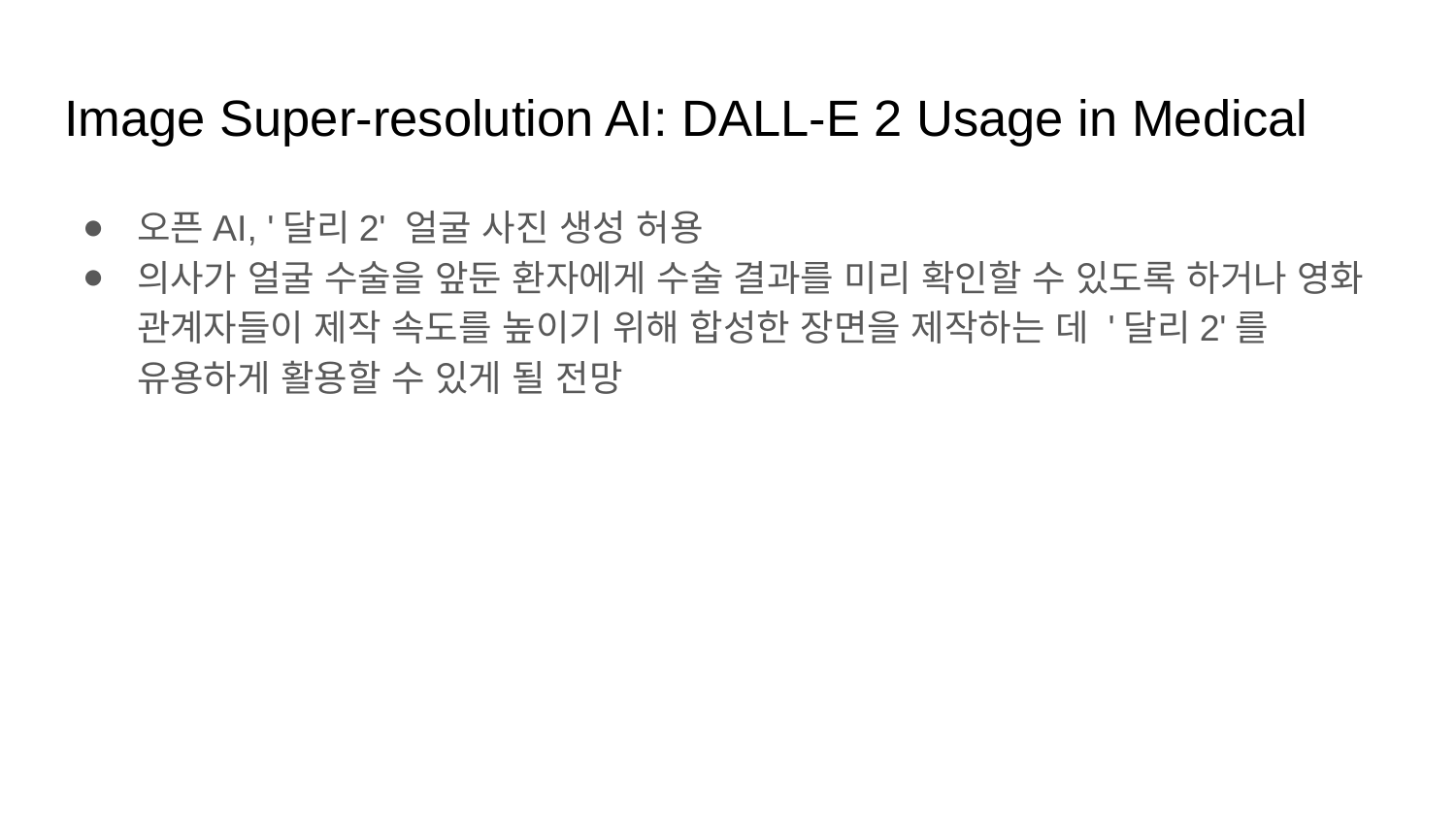

# Image Super-resolution AI: DALL-E 2 Usage in Medical
오픈AI, '달리2' 얼굴 사진 생성 허용
의사가 얼굴 수술을 앞둔 환자에게 수술 결과를 미리 확인할 수 있도록 하거나 영화 관계자들이 제작 속도를 높이기 위해 합성한 장면을 제작하는 데 '달리2'를 유용하게 활용할 수 있게 될 전망